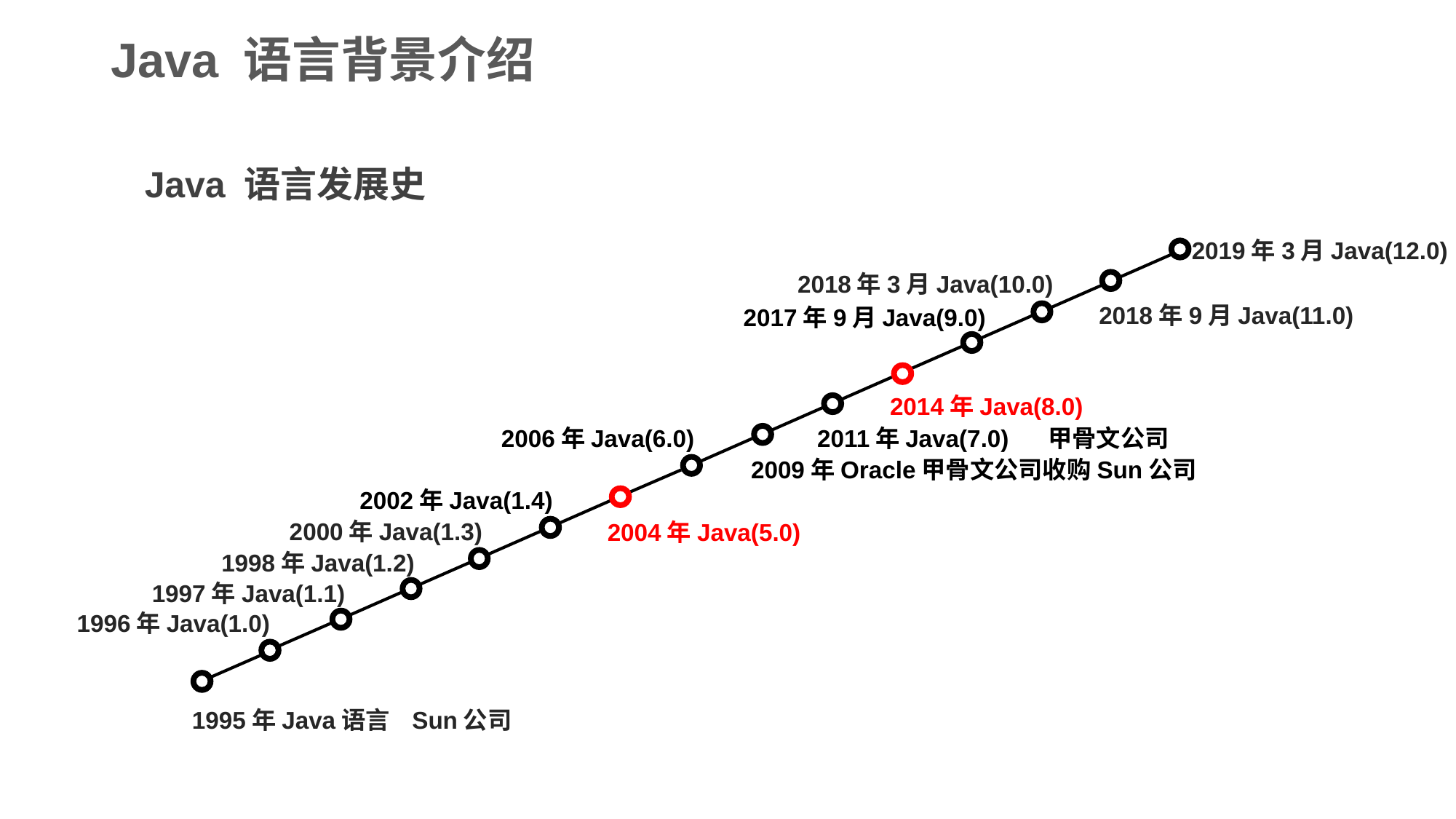

Java 语言背景介绍
Java 语言发展史
2019年3月Java(12.0)

2018年3月Java(10.0)

2018年9月Java(11.0)
2017年9月Java(9.0)

2014年Java(8.0)

2011年Java(7.0) 	 甲骨文公司
2006年Java(6.0)

2009年Oracle甲骨文公司收购Sun公司

2002年Java(1.4)

2000年Java(1.3)
2004年Java(5.0)

1998年Java(1.2)

1997年Java(1.1)

1996年Java(1.0)

1995年Java语言   Sun公司